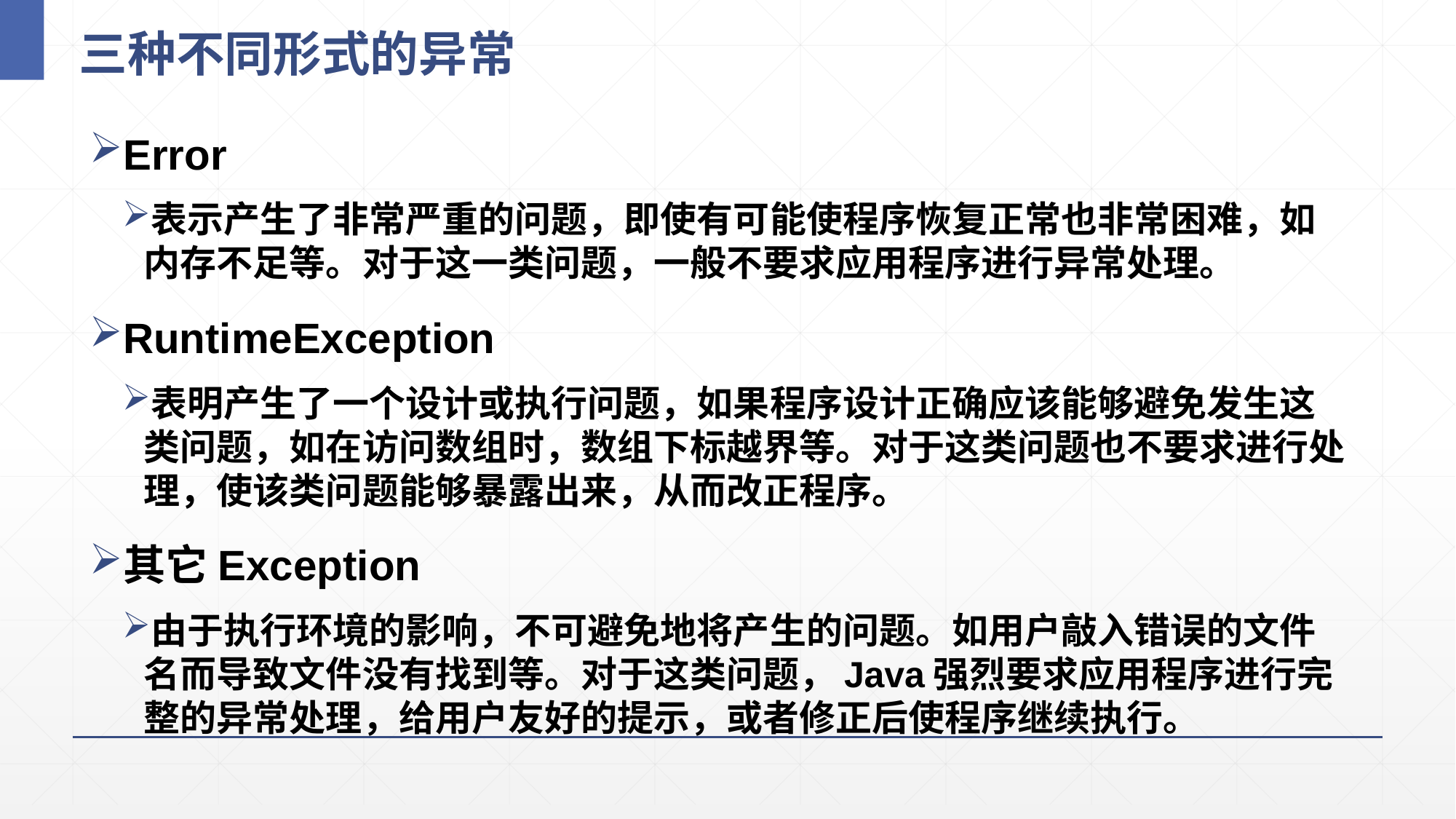

# 三种不同形式的异常
Error
表示产生了非常严重的问题，即使有可能使程序恢复正常也非常困难，如内存不足等。对于这一类问题，一般不要求应用程序进行异常处理。
RuntimeException
表明产生了一个设计或执行问题，如果程序设计正确应该能够避免发生这类问题，如在访问数组时，数组下标越界等。对于这类问题也不要求进行处理，使该类问题能够暴露出来，从而改正程序。
其它Exception
由于执行环境的影响，不可避免地将产生的问题。如用户敲入错误的文件名而导致文件没有找到等。对于这类问题，Java强烈要求应用程序进行完整的异常处理，给用户友好的提示，或者修正后使程序继续执行。